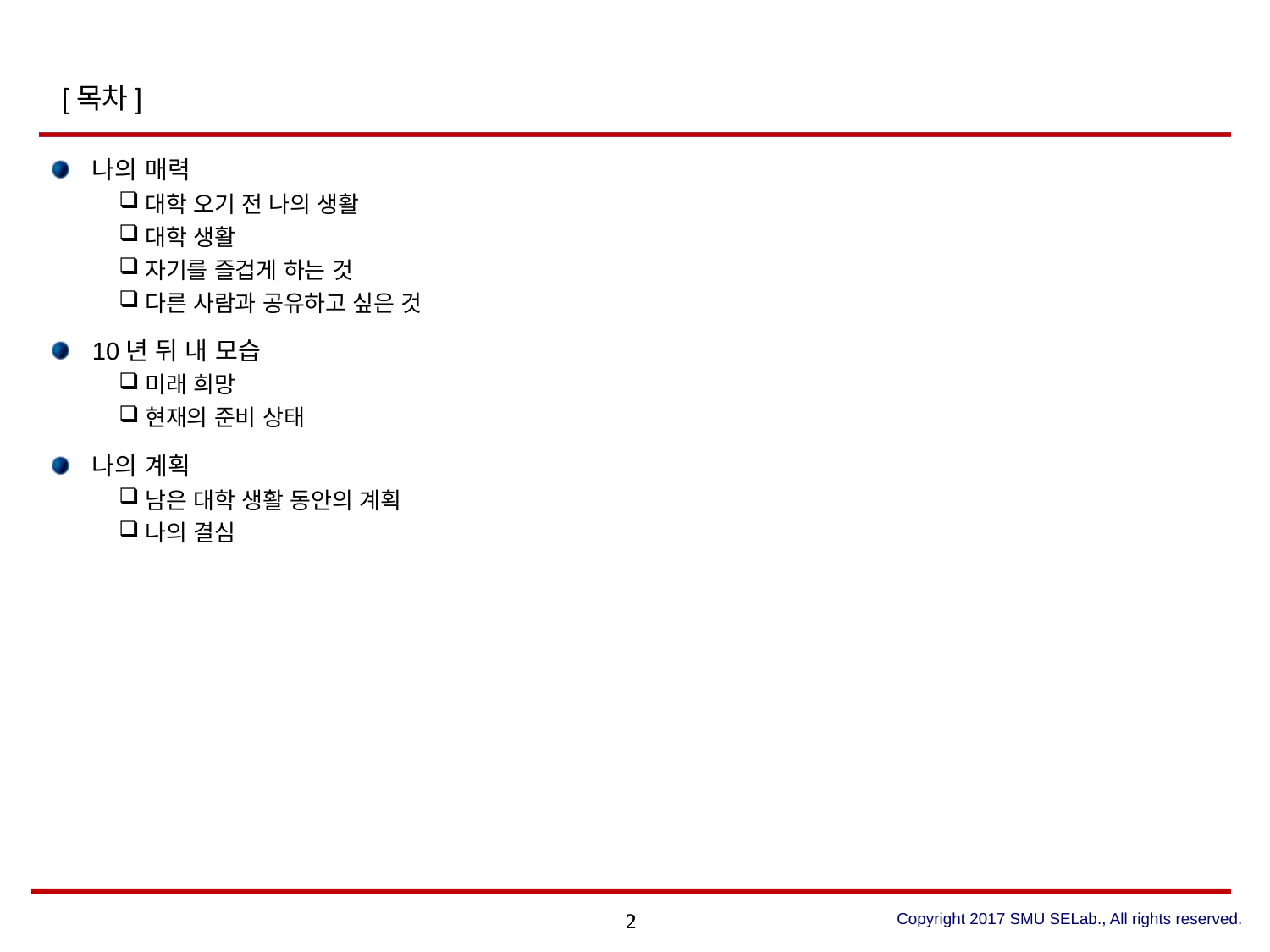

# [목차]
나의 매력
대학 오기 전 나의 생활
대학 생활
자기를 즐겁게 하는 것
다른 사람과 공유하고 싶은 것
10년 뒤 내 모습
미래 희망
현재의 준비 상태
나의 계획
남은 대학 생활 동안의 계획
나의 결심

Copyright 2017 SMU SELab., All rights reserved.